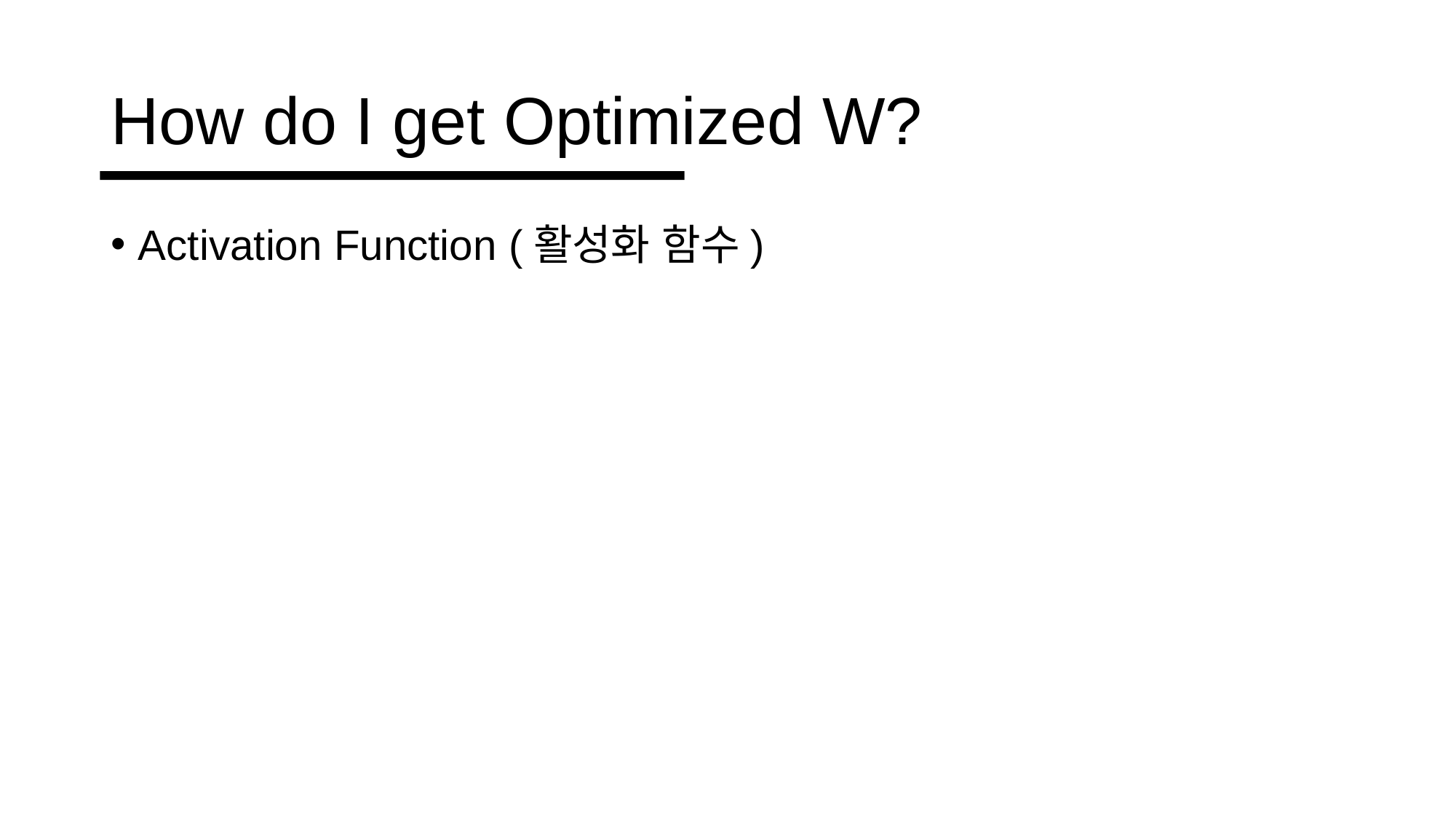

# How do I get Optimized W?
Activation Function (활성화 함수)